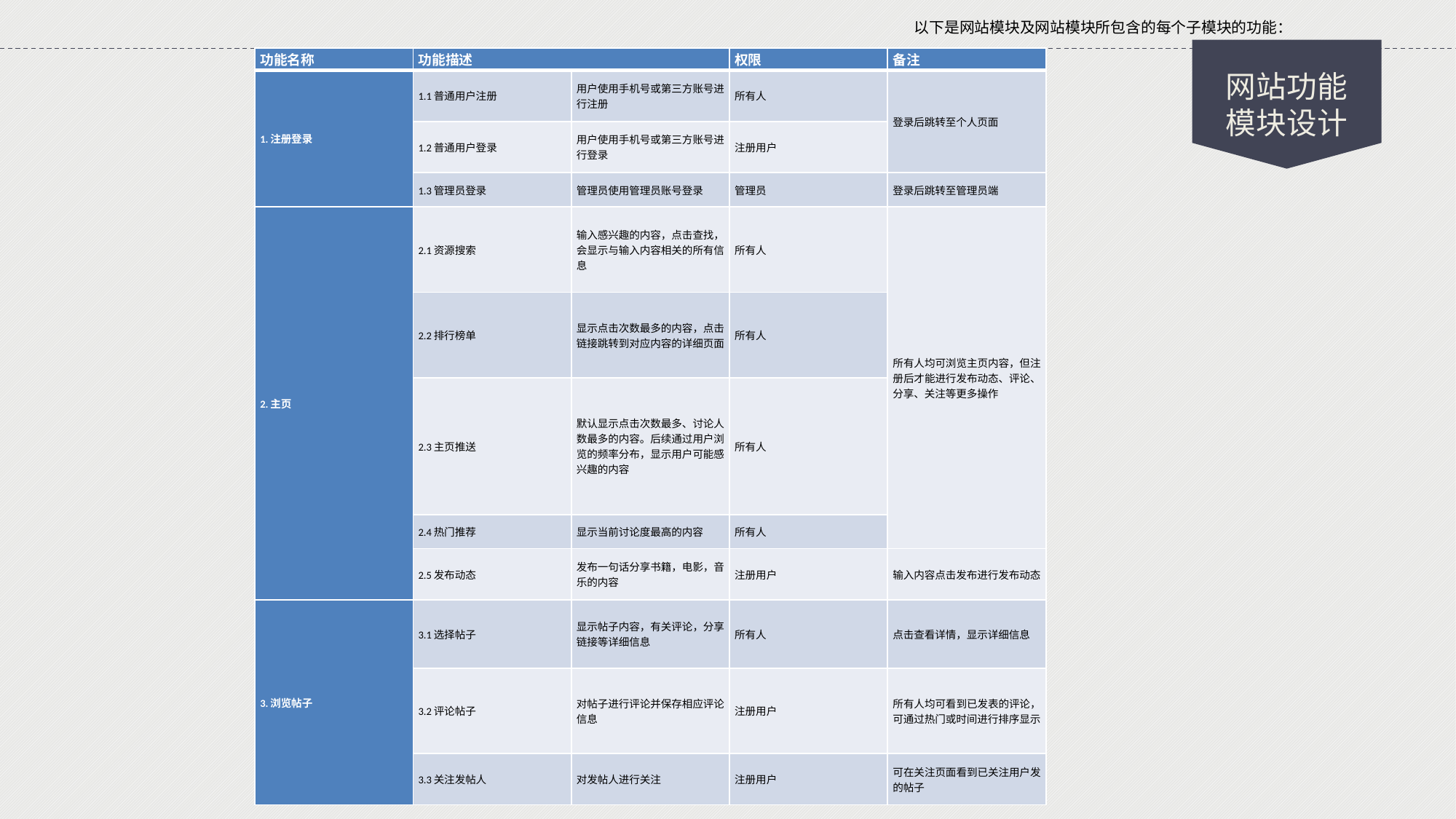

以下是网站模块及网站模块所包含的每个子模块的功能：

| 功能名称 | 功能描述 |  | 权限 | 备注 |
| --- | --- | --- | --- | --- |
| 1.注册登录 | 1.1普通用户注册 | 用户使用手机号或第三方账号进行注册 | 所有人 | 登录后跳转至个人页面 |
|  | 1.2普通用户登录 | 用户使用手机号或第三方账号进行登录 | 注册用户 |  |
|  | 1.3管理员登录 | 管理员使用管理员账号登录 | 管理员 | 登录后跳转至管理员端 |
| 2.主页 | 2.1资源搜索 | 输入感兴趣的内容，点击查找，会显示与输入内容相关的所有信息 | 所有人 | 所有人均可浏览主页内容，但注册后才能进行发布动态、评论、分享、关注等更多操作 |
|  | 2.2排行榜单 | 显示点击次数最多的内容，点击链接跳转到对应内容的详细页面 | 所有人 |  |
|  | 2.3主页推送 | 默认显示点击次数最多、讨论人数最多的内容。后续通过用户浏览的频率分布，显示用户可能感兴趣的内容 | 所有人 |  |
|  | 2.4热门推荐 | 显示当前讨论度最高的内容 | 所有人 |  |
|  | 2.5发布动态 | 发布一句话分享书籍，电影，音乐的内容 | 注册用户 | 输入内容点击发布进行发布动态 |
| 3.浏览帖子 | 3.1选择帖子 | 显示帖子内容，有关评论，分享链接等详细信息 | 所有人 | 点击查看详情，显示详细信息 |
|  | 3.2评论帖子 | 对帖子进行评论并保存相应评论信息 | 注册用户 | 所有人均可看到已发表的评论，可通过热门或时间进行排序显示 |
|  | 3.3关注发帖人 | 对发帖人进行关注 | 注册用户 | 可在关注页面看到已关注用户发的帖子 |
网站功能
模块设计